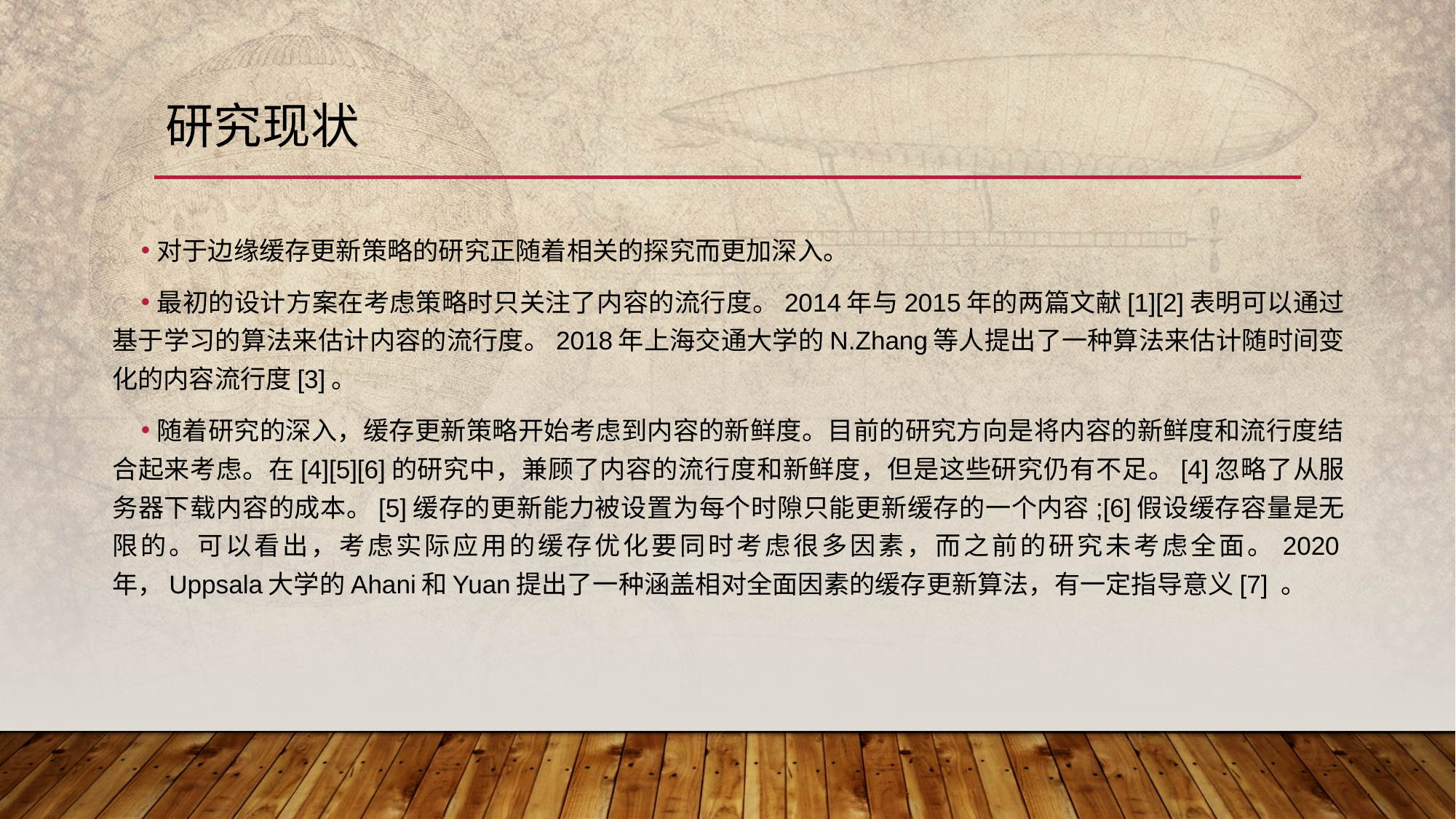

# 研究现状
对于边缘缓存更新策略的研究正随着相关的探究而更加深入。
最初的设计方案在考虑策略时只关注了内容的流行度。2014年与2015年的两篇文献[1][2]表明可以通过基于学习的算法来估计内容的流行度。2018年上海交通大学的N.Zhang等人提出了一种算法来估计随时间变化的内容流行度[3]。
随着研究的深入，缓存更新策略开始考虑到内容的新鲜度。目前的研究方向是将内容的新鲜度和流行度结合起来考虑。在[4][5][6]的研究中，兼顾了内容的流行度和新鲜度，但是这些研究仍有不足。[4]忽略了从服务器下载内容的成本。[5]缓存的更新能力被设置为每个时隙只能更新缓存的一个内容;[6]假设缓存容量是无限的。可以看出，考虑实际应用的缓存优化要同时考虑很多因素，而之前的研究未考虑全面。2020年，Uppsala大学的Ahani和Yuan提出了一种涵盖相对全面因素的缓存更新算法，有一定指导意义[7] 。